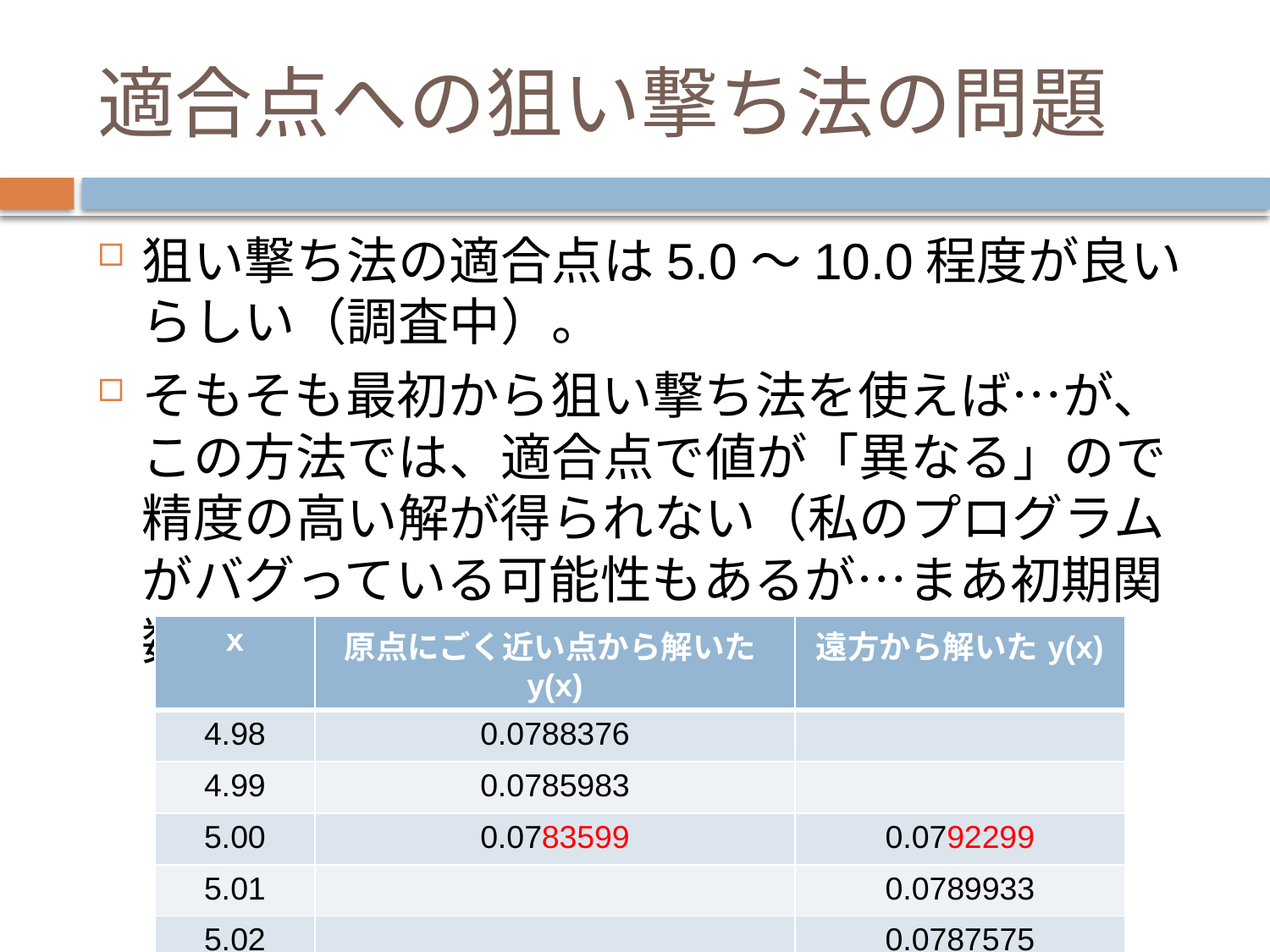

# 適合点への狙い撃ち法の問題
狙い撃ち法の適合点は5.0～10.0程度が良いらしい（調査中）。
そもそも最初から狙い撃ち法を使えば…が、この方法では、適合点で値が「異なる」ので精度の高い解が得られない（私のプログラムがバグっている可能性もあるが…まあ初期関数なので…）。

| x | 原点にごく近い点から解いたy(x) | 遠方から解いたy(x) |
| --- | --- | --- |
| 4.98 | 0.0788376 |  |
| 4.99 | 0.0785983 |  |
| 5.00 | 0.0783599 | 0.0792299 |
| 5.01 |  | 0.0789933 |
| 5.02 |  | 0.0787575 |